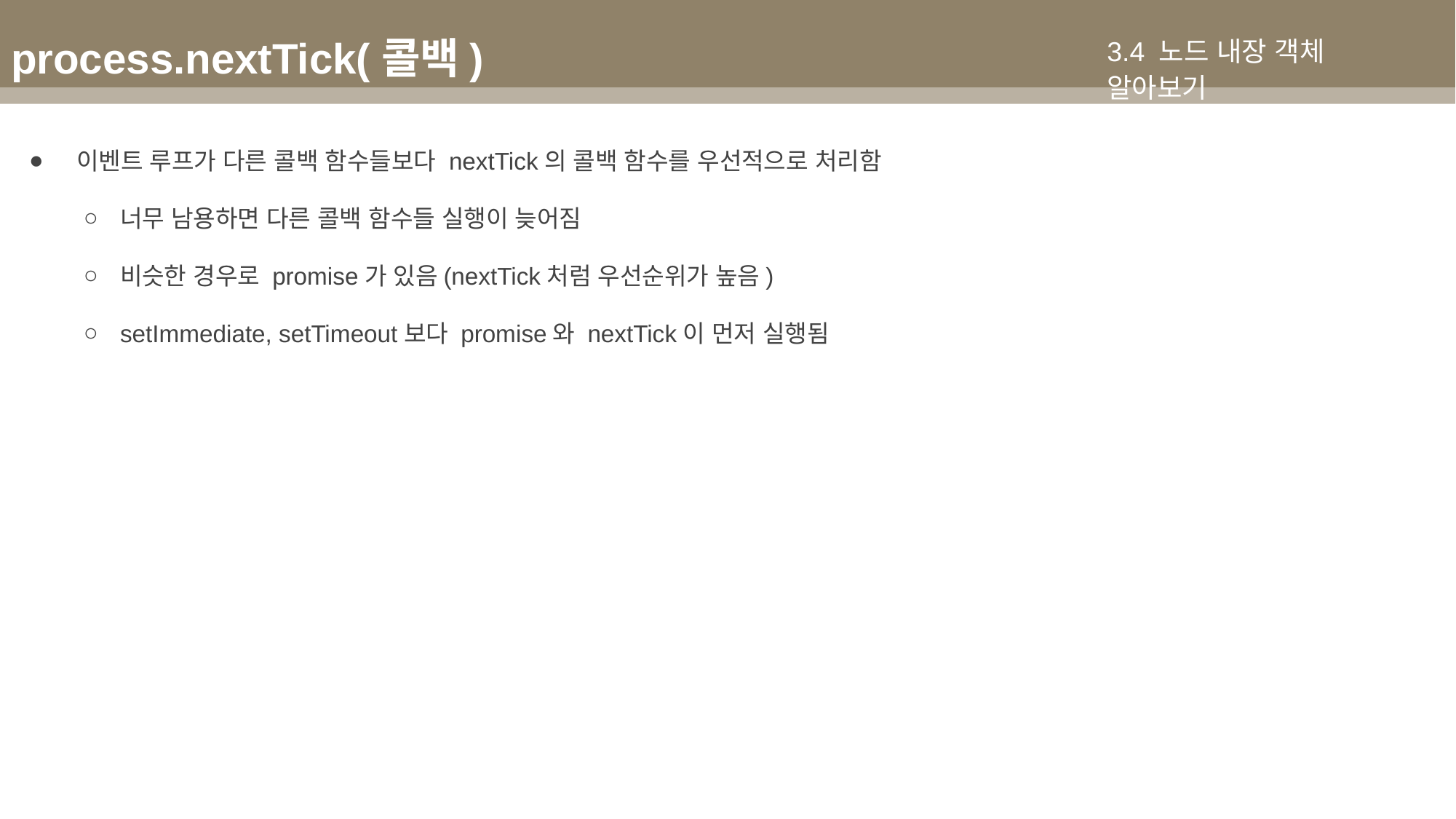

process.nextTick(콜백)
3.4 노드 내장 객체 알아보기
 이벤트 루프가 다른 콜백 함수들보다 nextTick의 콜백 함수를 우선적으로 처리함
너무 남용하면 다른 콜백 함수들 실행이 늦어짐
비슷한 경우로 promise가 있음(nextTick처럼 우선순위가 높음)
setImmediate, setTimeout보다 promise와 nextTick이 먼저 실행됨